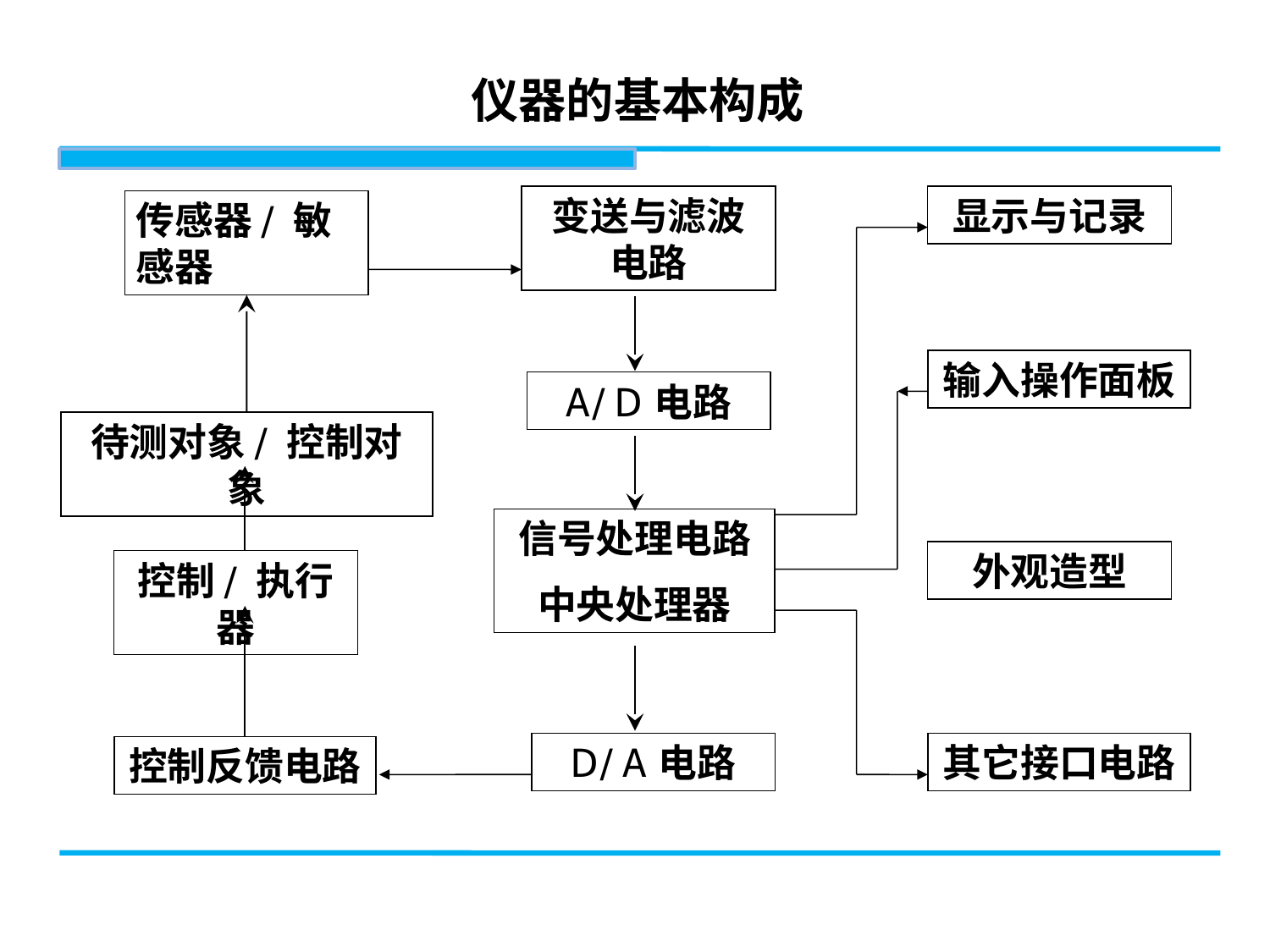

# 仪器的基本构成
变送与滤波电路
显示与记录
传感器/敏感器

输入操作面板
A/D电路
待测对象/控制对象
信号处理电路
中央处理器
外观造型
控制/执行器
D/A电路
其它接口电路
控制反馈电路